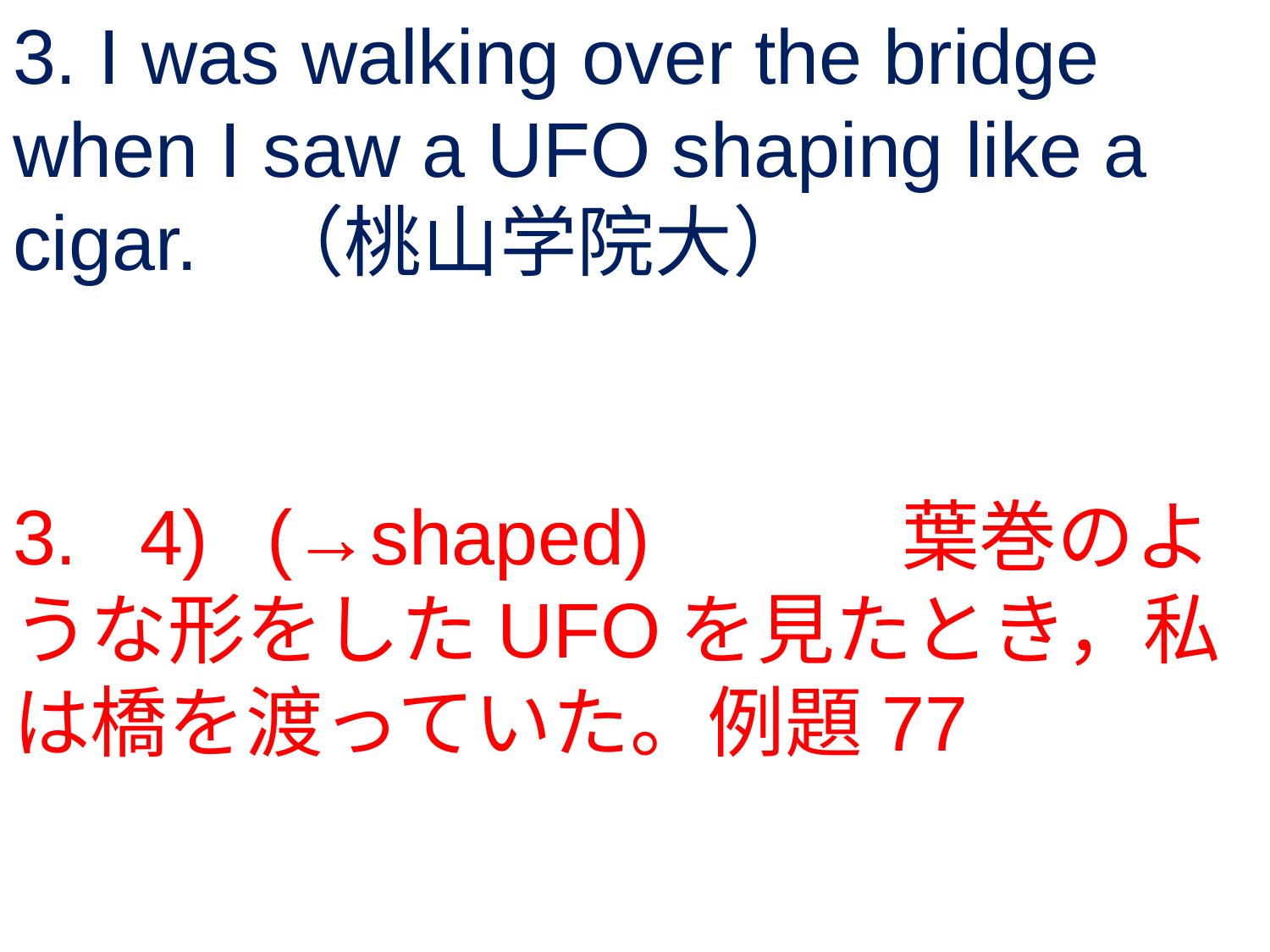

# 3. I was walking over the bridge when I saw a UFO shaping like a cigar.	（桃山学院大）
3.	4) 	(→shaped)		葉巻のような形をしたUFOを見たとき，私は橋を渡っていた。例題77